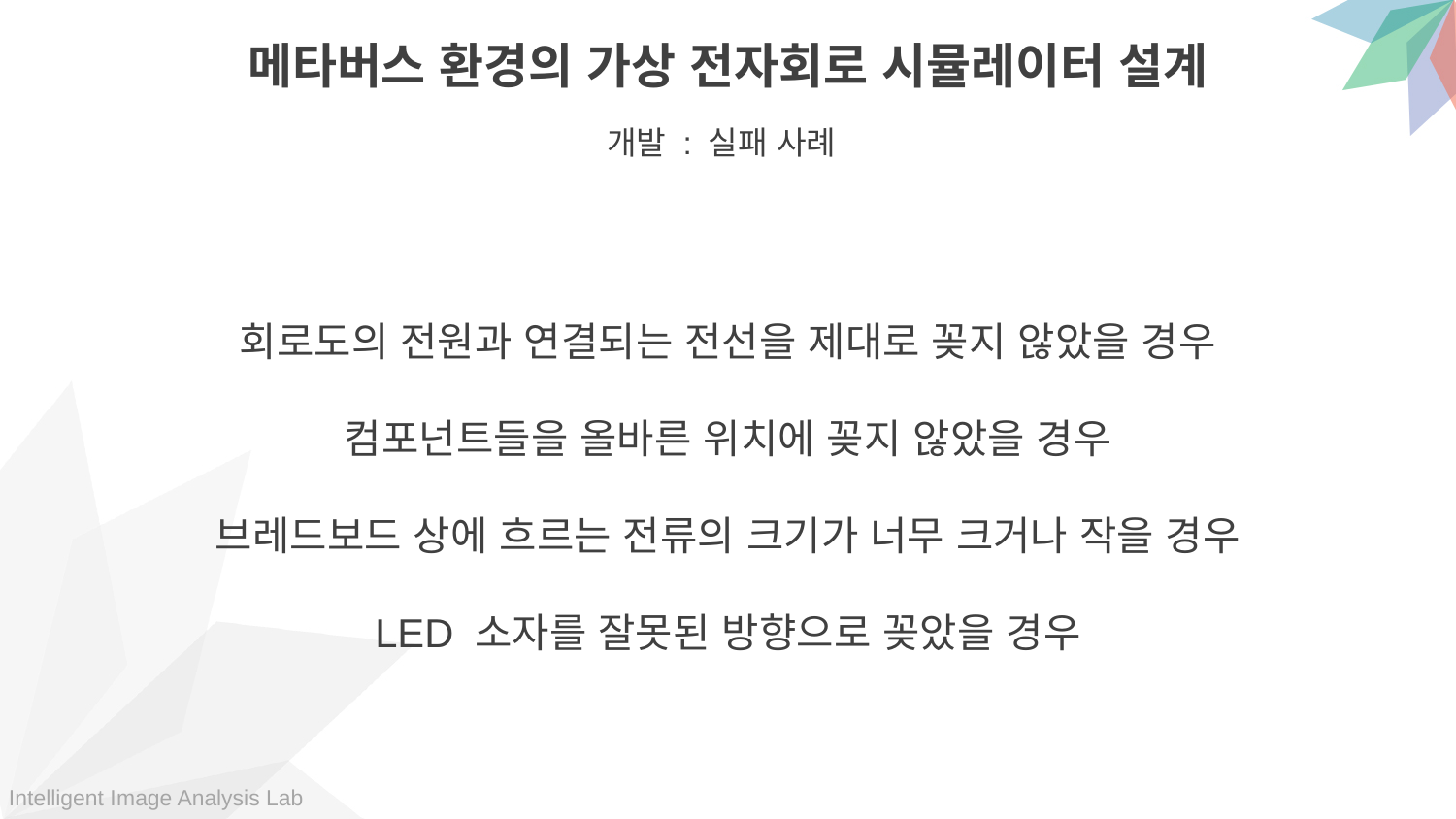

메타버스 환경의 가상 전자회로 시뮬레이터 설계
개발 : 실패 사례
회로도의 전원과 연결되는 전선을 제대로 꽂지 않았을 경우
컴포넌트들을 올바른 위치에 꽂지 않았을 경우
브레드보드 상에 흐르는 전류의 크기가 너무 크거나 작을 경우
LED 소자를 잘못된 방향으로 꽂았을 경우